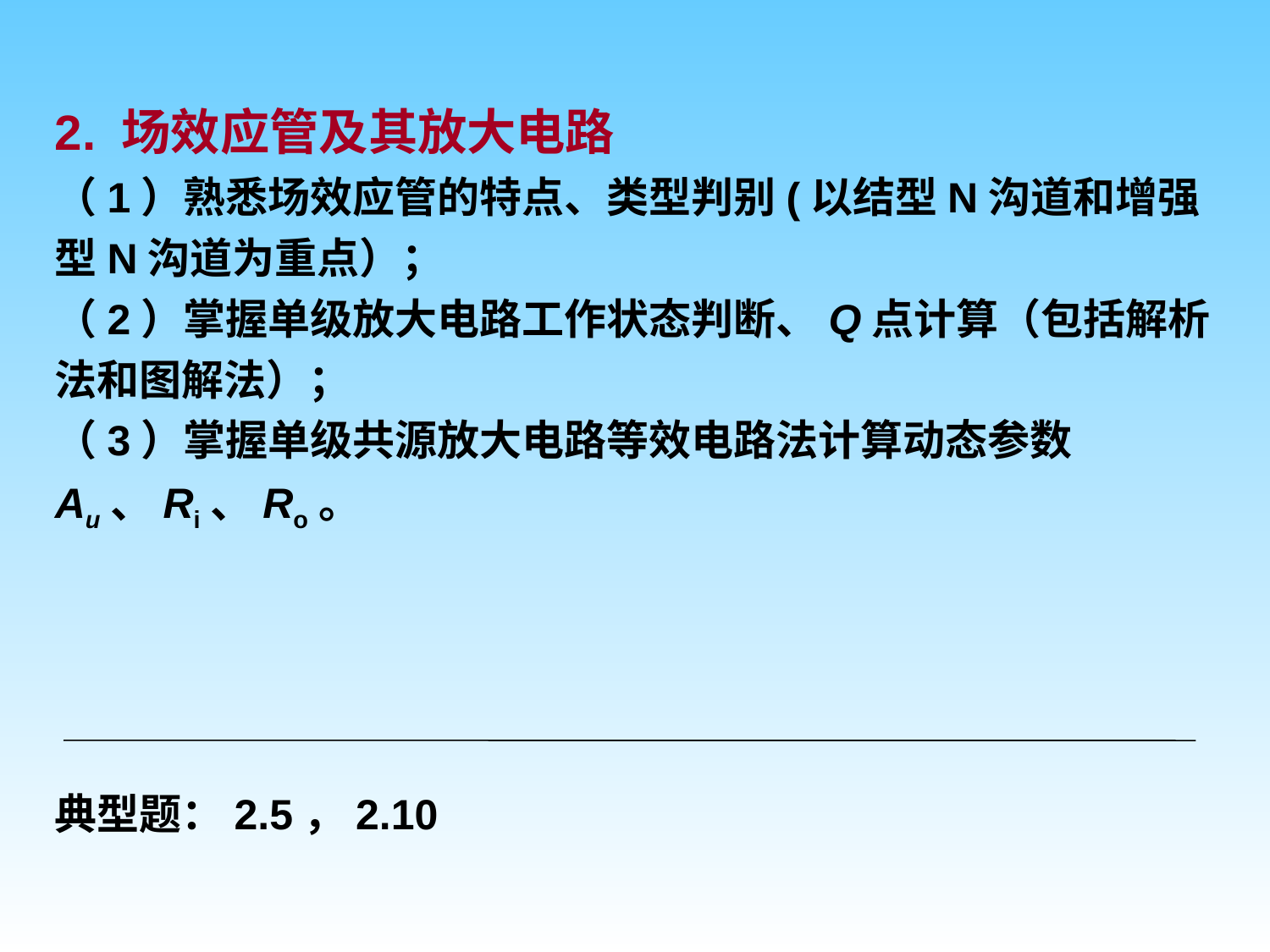

2. 场效应管及其放大电路
（1）熟悉场效应管的特点、类型判别(以结型N沟道和增强型N沟道为重点）；
（2）掌握单级放大电路工作状态判断、Q点计算（包括解析 法和图解法）；
（3）掌握单级共源放大电路等效电路法计算动态参数Au、Ri、Ro。

典型题：2.5，2.10